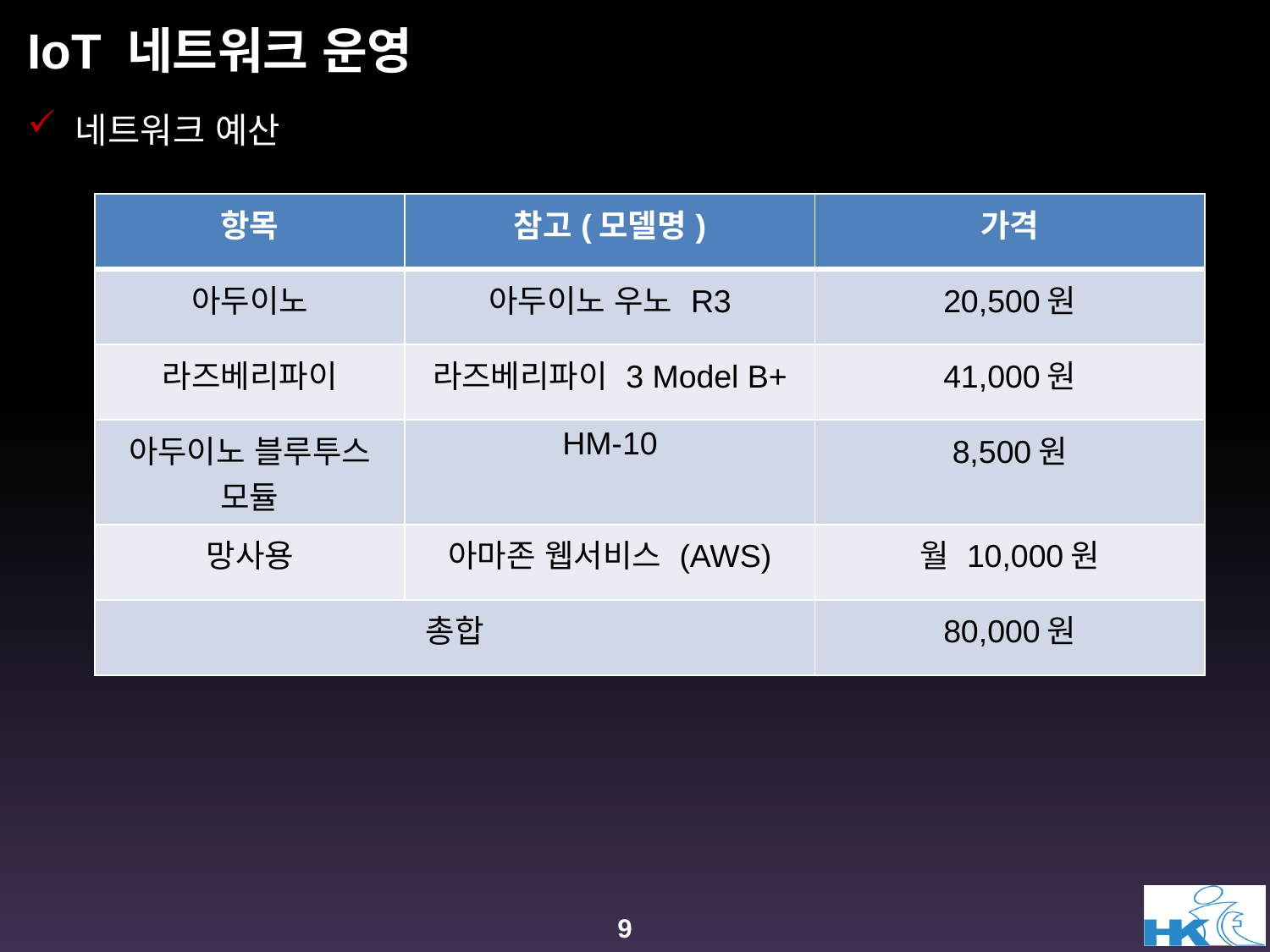

# IoT 네트워크 운영
네트워크 예산
| 항목 | 참고(모델명) | 가격 |
| --- | --- | --- |
| 아두이노 | 아두이노 우노 R3 | 20,500원 |
| 라즈베리파이 | 라즈베리파이 3 Model B+ | 41,000원 |
| 아두이노 블루투스 모듈 | HM-10 | 8,500원 |
| 망사용 | 아마존 웹서비스 (AWS) | 월 10,000원 |
| 총합 |  | 80,000원 |
9